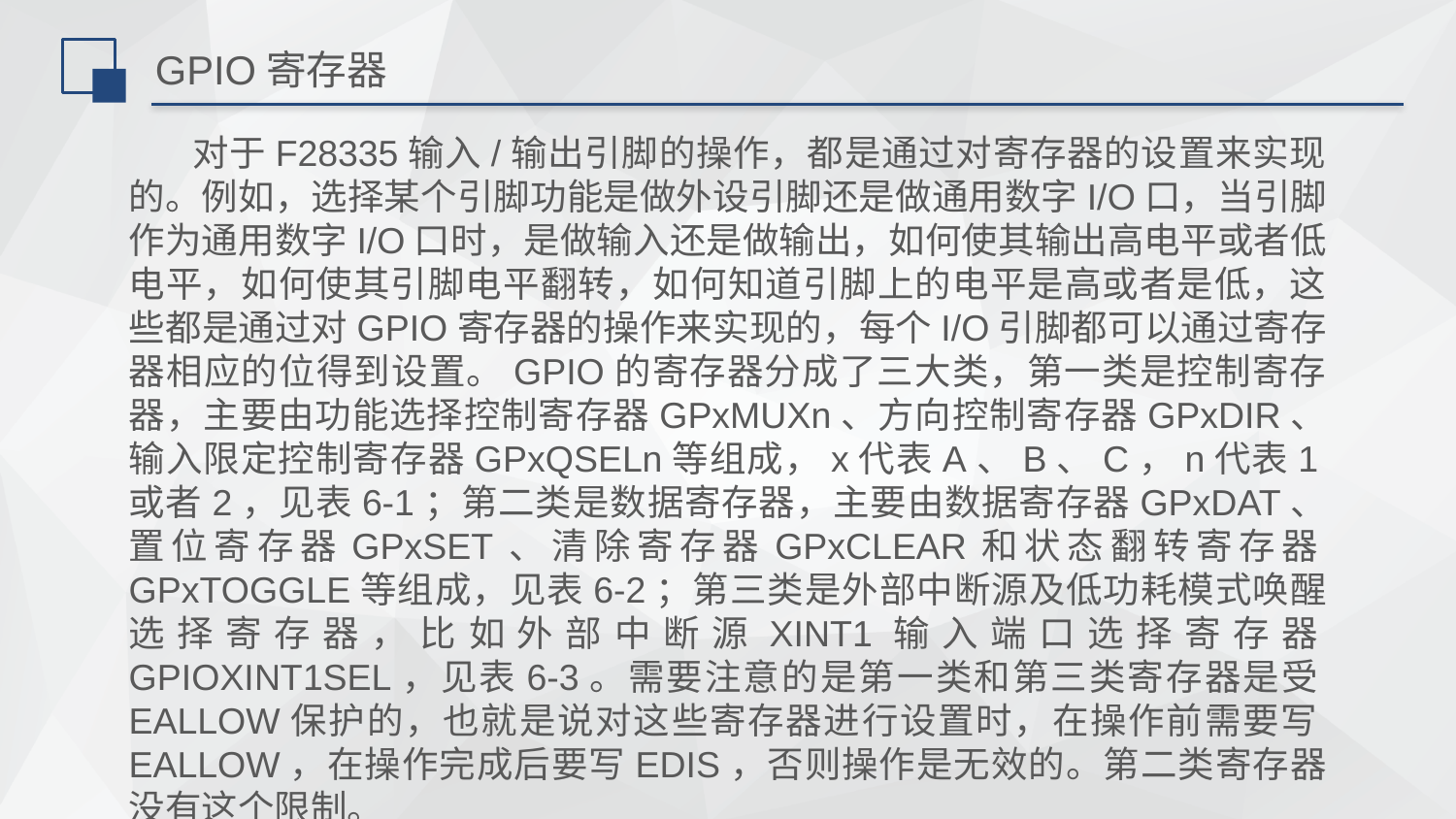

# GPIO寄存器
      对于F28335输入/输出引脚的操作，都是通过对寄存器的设置来实现的。例如，选择某个引脚功能是做外设引脚还是做通用数字I/O口，当引脚作为通用数字I/O口时，是做输入还是做输出，如何使其输出高电平或者低电平，如何使其引脚电平翻转，如何知道引脚上的电平是高或者是低，这些都是通过对GPIO寄存器的操作来实现的，每个I/O引脚都可以通过寄存器相应的位得到设置。GPIO的寄存器分成了三大类，第一类是控制寄存器，主要由功能选择控制寄存器GPxMUXn、方向控制寄存器GPxDIR、输入限定控制寄存器GPxQSELn等组成，x代表A、B、C，n代表1或者2，见表6-1；第二类是数据寄存器，主要由数据寄存器GPxDAT、置位寄存器GPxSET、清除寄存器GPxCLEAR和状态翻转寄存器GPxTOGGLE等组成，见表6-2；第三类是外部中断源及低功耗模式唤醒选择寄存器，比如外部中断源XINT1输入端口选择寄存器GPIOXINT1SEL，见表6-3。需要注意的是第一类和第三类寄存器是受EALLOW保护的，也就是说对这些寄存器进行设置时，在操作前需要写EALLOW，在操作完成后要写EDIS，否则操作是无效的。第二类寄存器没有这个限制。